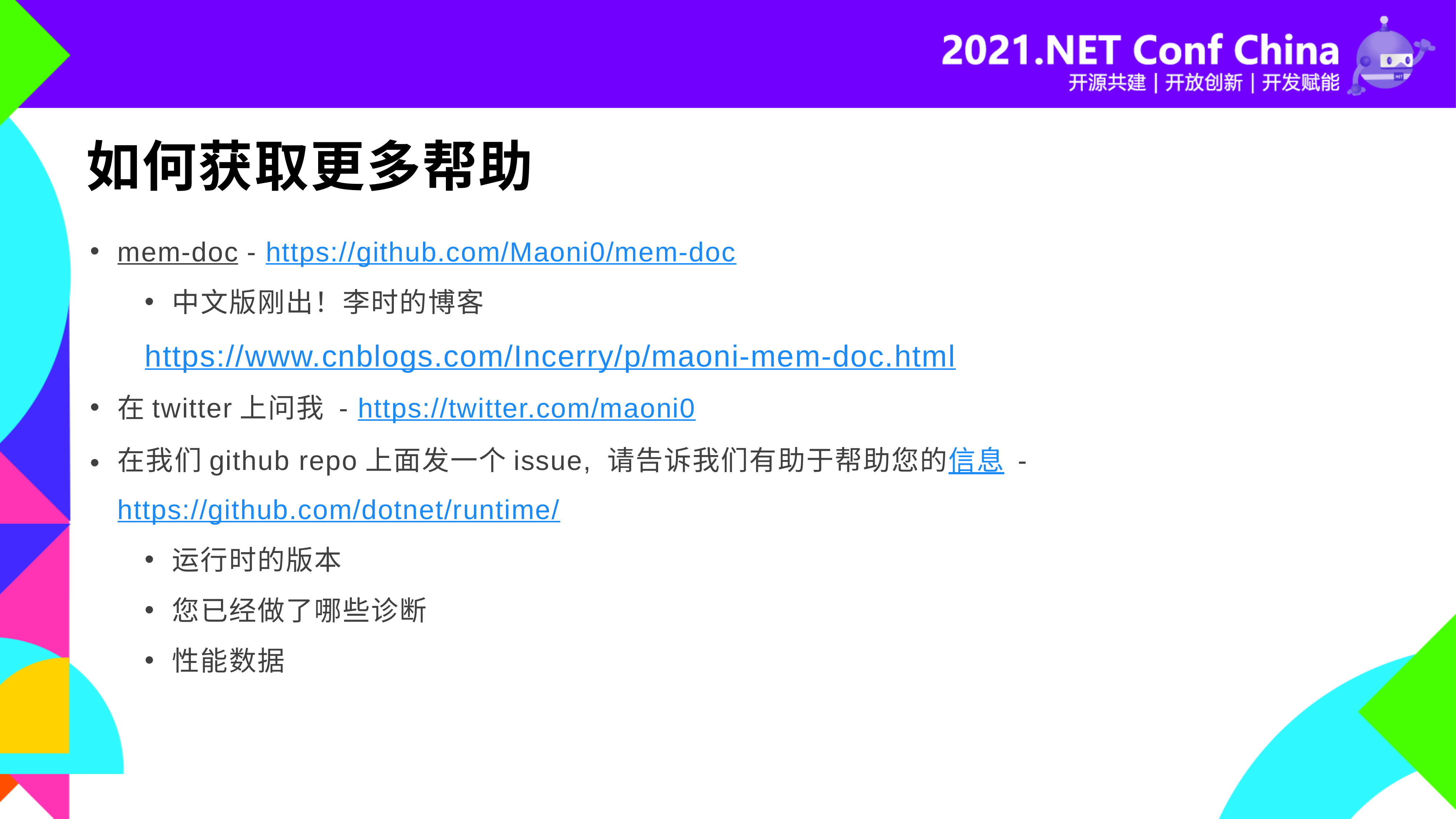

# 如何获取更多帮助
mem-doc - https://github.com/Maoni0/mem-doc
中文版刚出！李时的博客
https://www.cnblogs.com/Incerry/p/maoni-mem-doc.html
在twitter上问我 - https://twitter.com/maoni0
在我们github repo上面发一个issue, 请告诉我们有助于帮助您的信息 - https://github.com/dotnet/runtime/
运行时的版本
您已经做了哪些诊断
性能数据